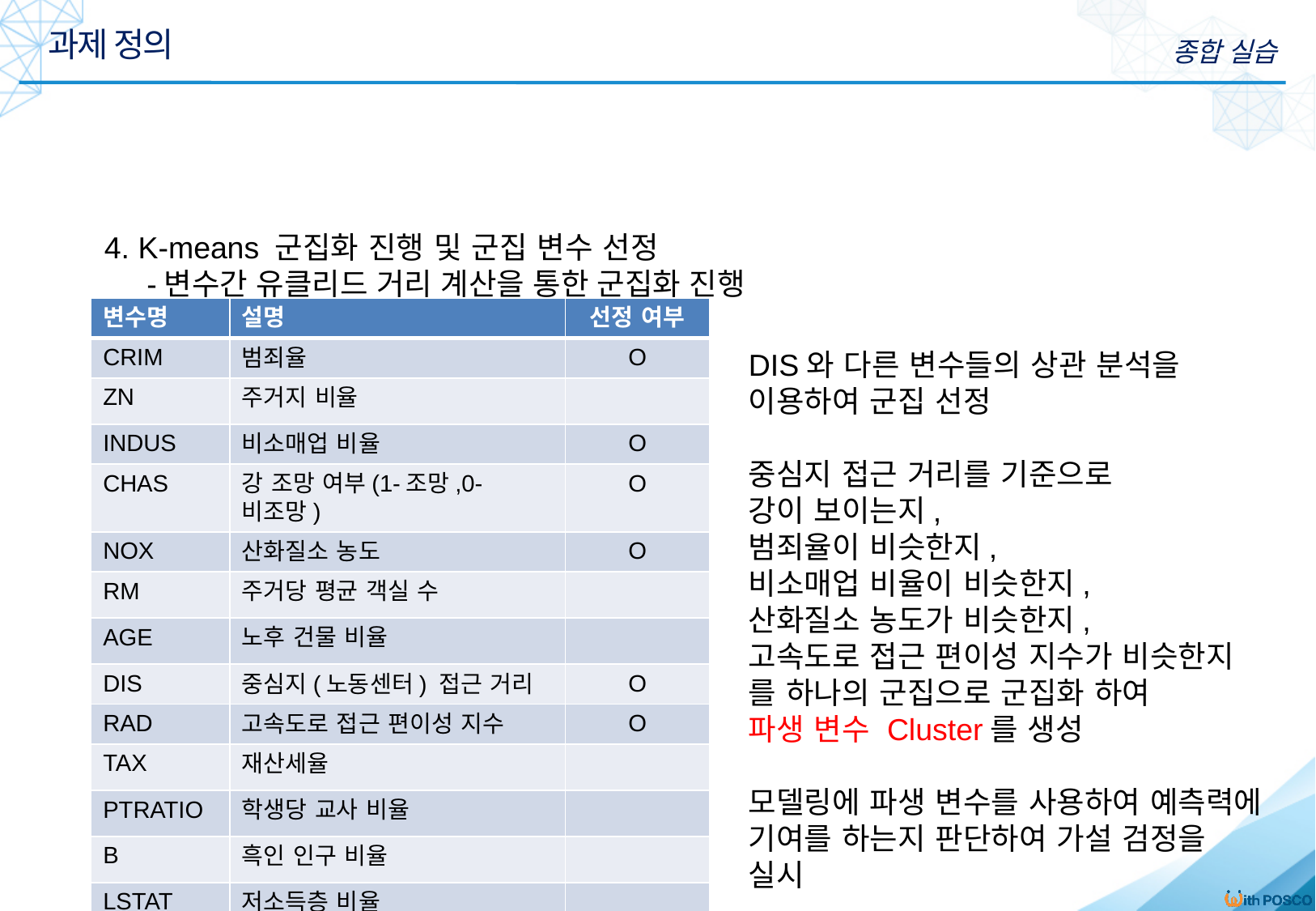

과제 정의
종합 실습
4. K-means 군집화 진행 및 군집 변수 선정
     -변수간 유클리드 거리 계산을 통한 군집화 진행

| 변수명 | 설명 | 선정 여부 |
| --- | --- | --- |
| CRIM | 범죄율 | O |
| ZN | 주거지 비율 |  |
| INDUS | 비소매업 비율 | O |
| CHAS | 강 조망 여부(1-조망,0-비조망) | O |
| NOX | 산화질소 농도 | O |
| RM | 주거당 평균 객실 수 |  |
| AGE | 노후 건물 비율 |  |
| DIS | 중심지(노동센터) 접근 거리 | O |
| RAD | 고속도로 접근 편이성 지수 | O |
| TAX | 재산세율 |  |
| PTRATIO | 학생당 교사 비율 |  |
| B | 흑인 인구 비율 |  |
| LSTAT | 저소득층 비율 |  |
DIS와 다른 변수들의 상관 분석을 이용하여 군집 선정

중심지 접근 거리를 기준으로
강이 보이는지,
범죄율이 비슷한지,
비소매업 비율이 비슷한지,
산화질소 농도가 비슷한지,
고속도로 접근 편이성 지수가 비슷한지
를 하나의 군집으로 군집화 하여
파생 변수 Cluster를 생성

모델링에 파생 변수를 사용하여 예측력에 기여를 하는지 판단하여 가설 검정을 실시